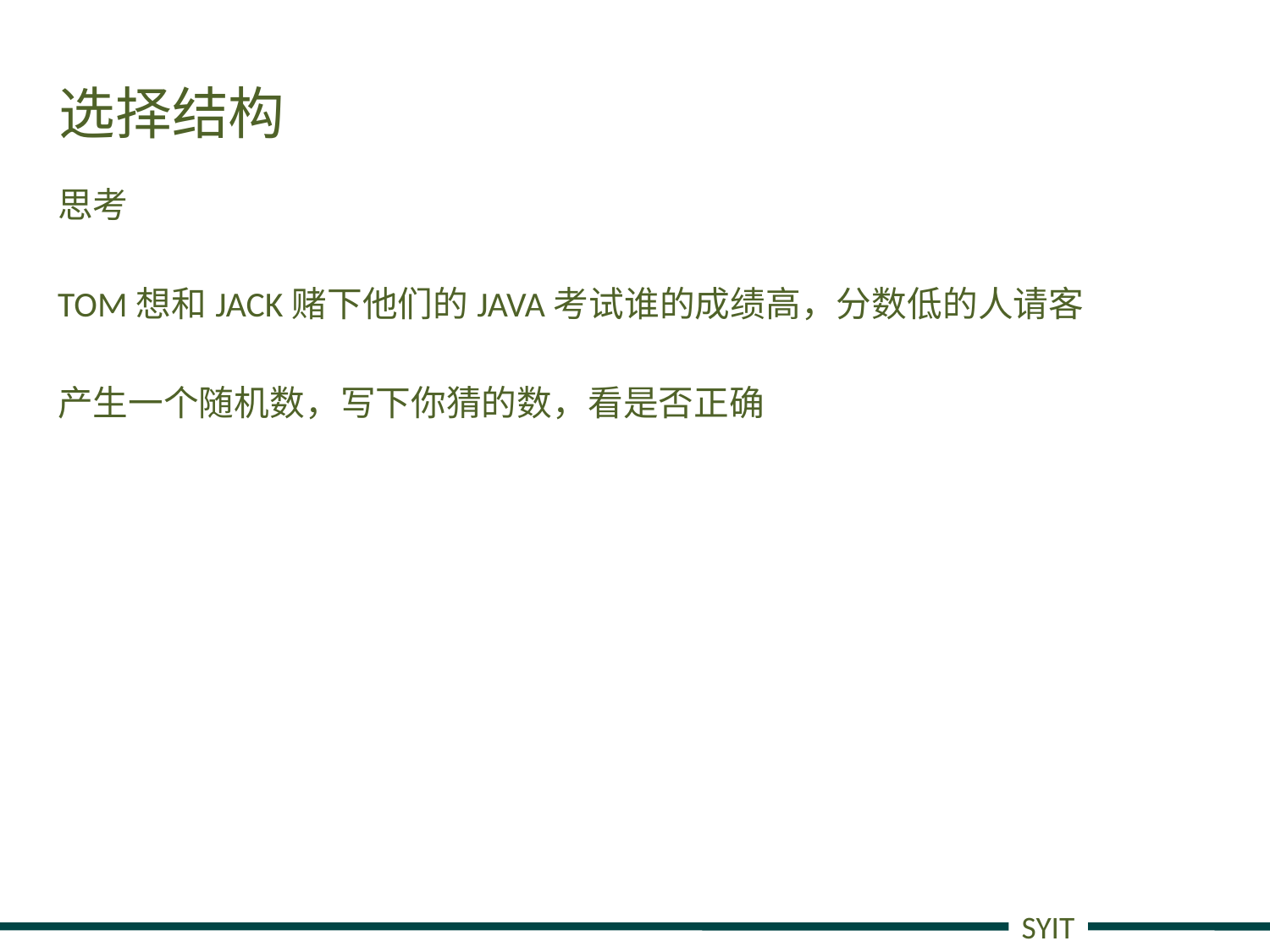

# 选择结构
思考

TOM想和JACK赌下他们的JAVA考试谁的成绩高，分数低的人请客

产生一个随机数，写下你猜的数，看是否正确

SYIT